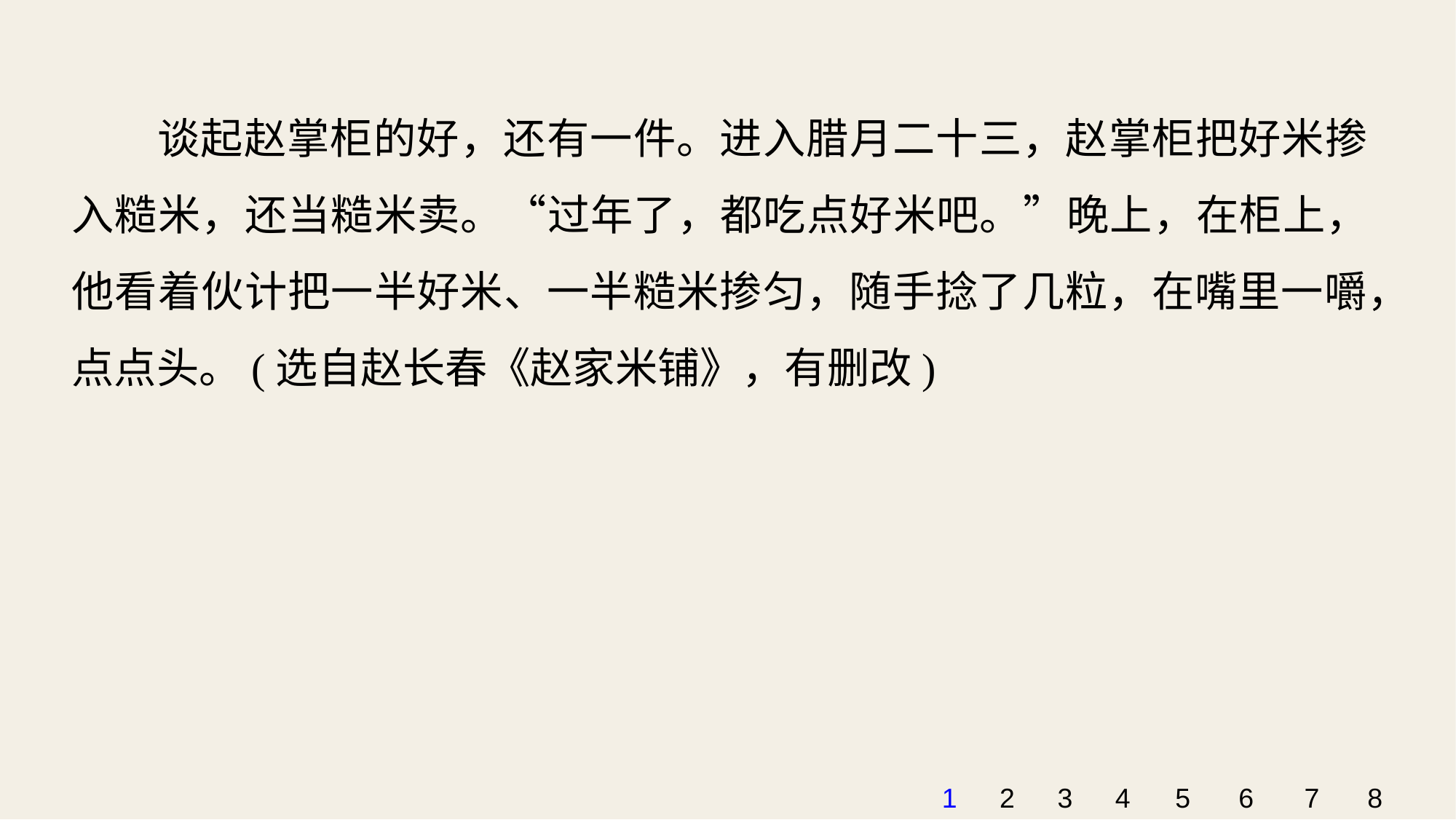

谈起赵掌柜的好，还有一件。进入腊月二十三，赵掌柜把好米掺入糙米，还当糙米卖。“过年了，都吃点好米吧。”晚上，在柜上，他看着伙计把一半好米、一半糙米掺匀，随手捻了几粒，在嘴里一嚼，点点头。(选自赵长春《赵家米铺》，有删改)
1
2
3
4
5
6
7
8